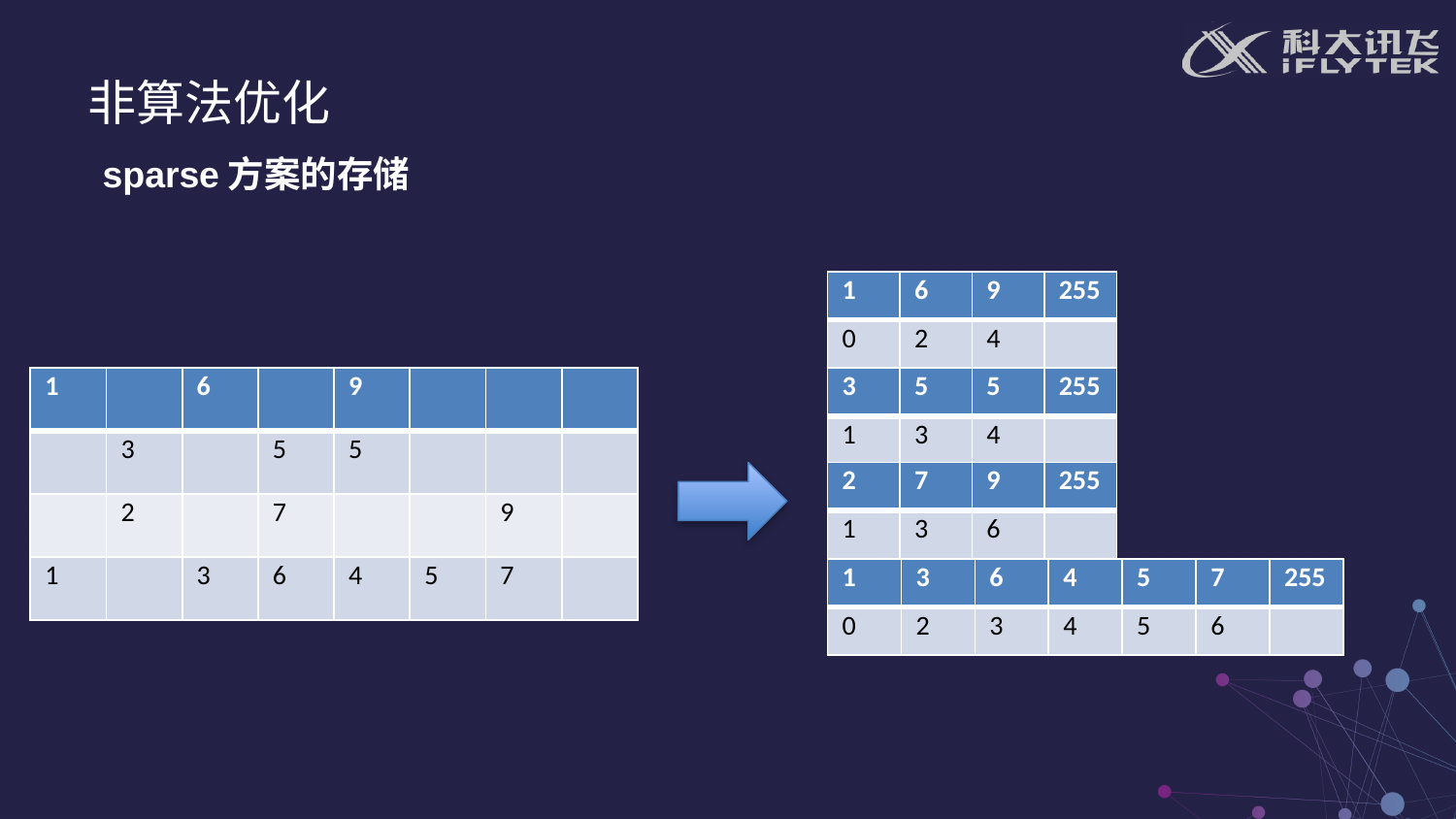

非算法优化
sparse方案的存储

| 1 | 6 | 9 | 255 |
| --- | --- | --- | --- |
| 0 | 2 | 4 |  |
| 1 |  | 6 |  | 9 |  |  |  |
| --- | --- | --- | --- | --- | --- | --- | --- |
|  | 3 |  | 5 | 5 |  |  |  |
|  | 2 |  | 7 |  |  | 9 |  |
| 1 |  | 3 | 6 | 4 | 5 | 7 |  |
| 3 | 5 | 5 | 255 |
| --- | --- | --- | --- |
| 1 | 3 | 4 |  |

| 2 | 7 | 9 | 255 |
| --- | --- | --- | --- |
| 1 | 3 | 6 |  |
| 1 | 3 | 6 | 4 | 5 | 7 | 255 |
| --- | --- | --- | --- | --- | --- | --- |
| 0 | 2 | 3 | 4 | 5 | 6 |  |